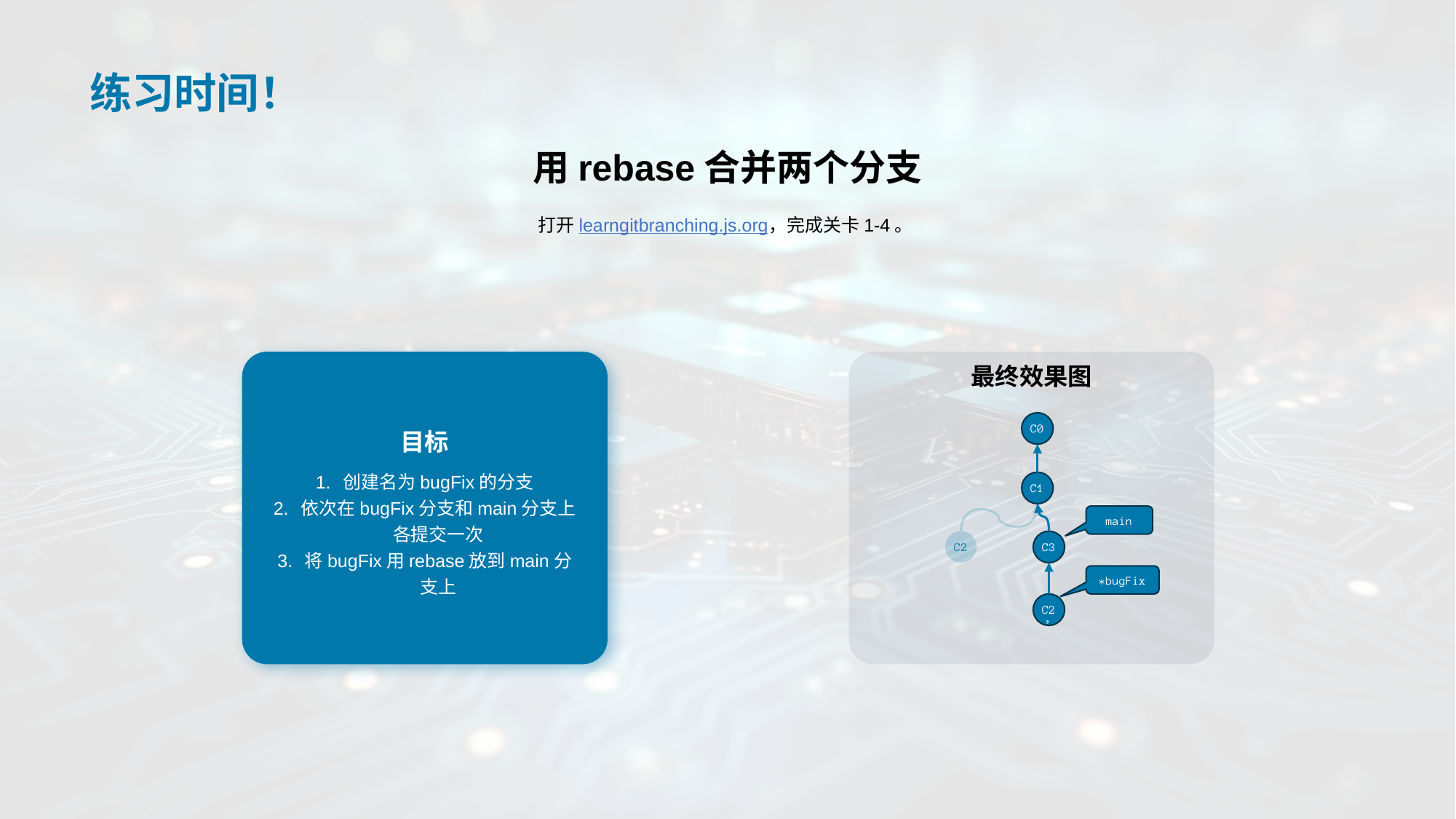

# 练习时间！
用rebase合并两个分支
打开learngitbranching.js.org，完成关卡1-4。

目标
创建名为bugFix的分支
依次在bugFix分支和main分支上
各提交一次
将bugFix用rebase放到main分支上

最终效果图

C0

C1
main

C2

C3
*bugFix

C2’